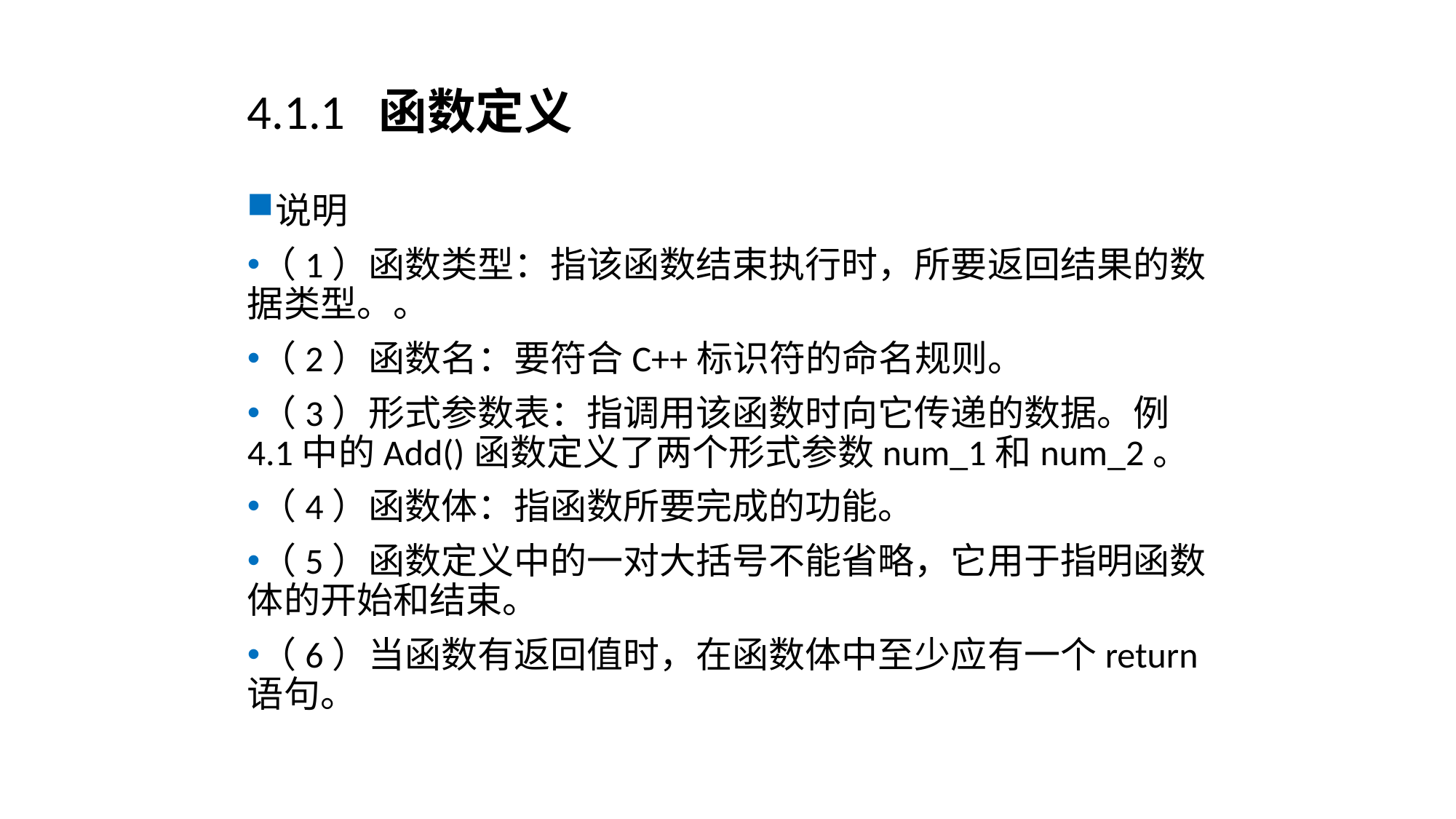

# 4.1.1  函数定义
说明
（1）函数类型：指该函数结束执行时，所要返回结果的数据类型。。
（2）函数名：要符合C++标识符的命名规则。
（3）形式参数表：指调用该函数时向它传递的数据。例4.1中的Add()函数定义了两个形式参数num_1和num_2。
（4）函数体：指函数所要完成的功能。
（5）函数定义中的一对大括号不能省略，它用于指明函数体的开始和结束。
（6）当函数有返回值时，在函数体中至少应有一个return语句。